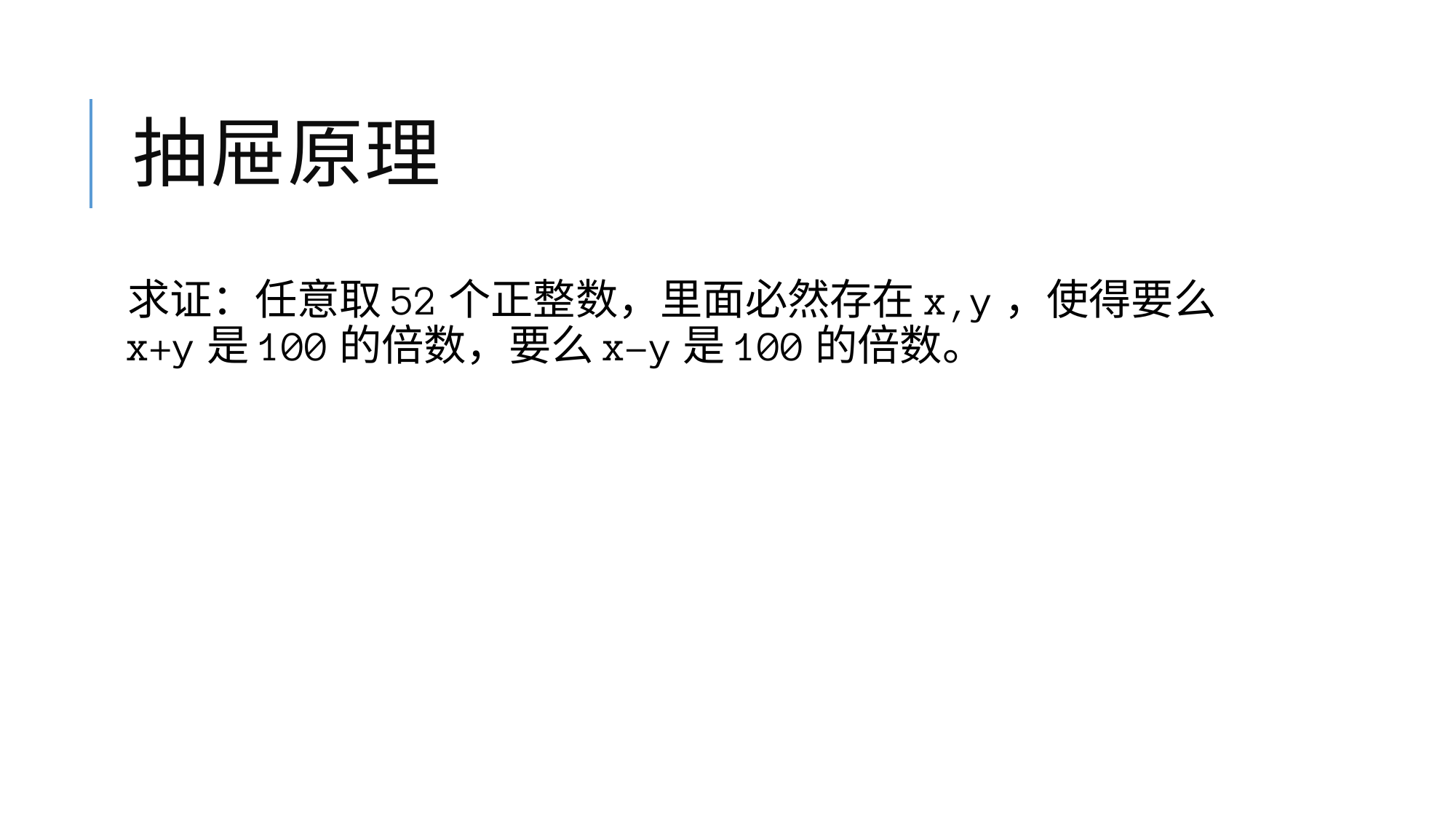

# 抽屉原理
求证：任意取52个正整数，里面必然存在x,y，使得要么x+y是100的倍数，要么x-y是100的倍数。